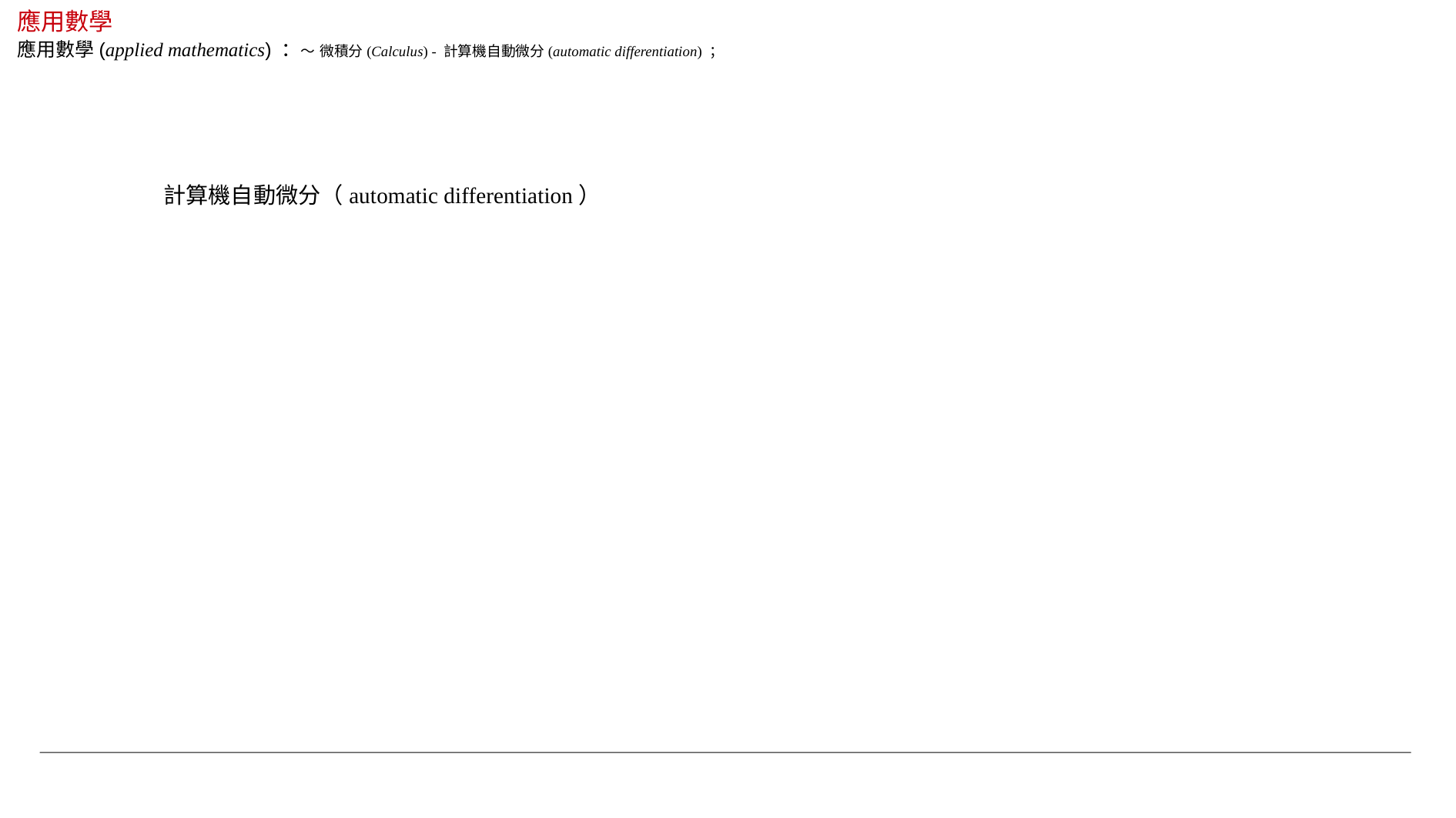

應用數學
應用數學(applied mathematics) ：～ 微積分(Calculus) - 計算機自動微分(automatic differentiation) ；
計算機自動微分（automatic differentiation）